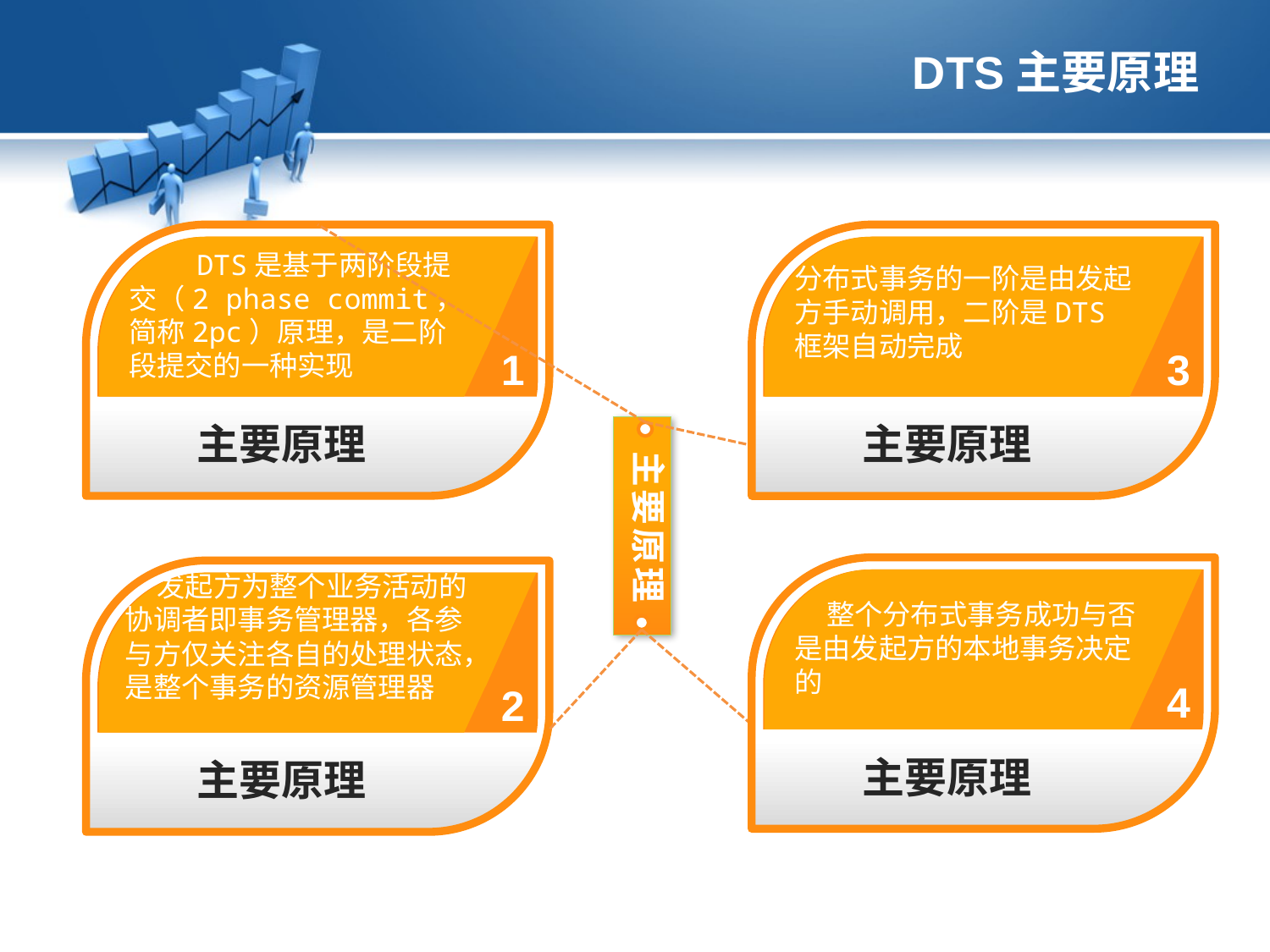

DTS主要原理

1
    DTS是基于两阶段提交（2 phase commit，简称2pc）原理，是二阶段提交的一种实现
主要原理

3
分布式事务的一阶是由发起方手动调用，二阶是DTS框架自动完成
主要原理

主要原理

4
    整个分布式事务成功与否是由发起方的本地事务决定的
主要原理

2
    发起方为整个业务活动的协调者即事务管理器，各参与方仅关注各自的处理状态，是整个事务的资源管理器
主要原理